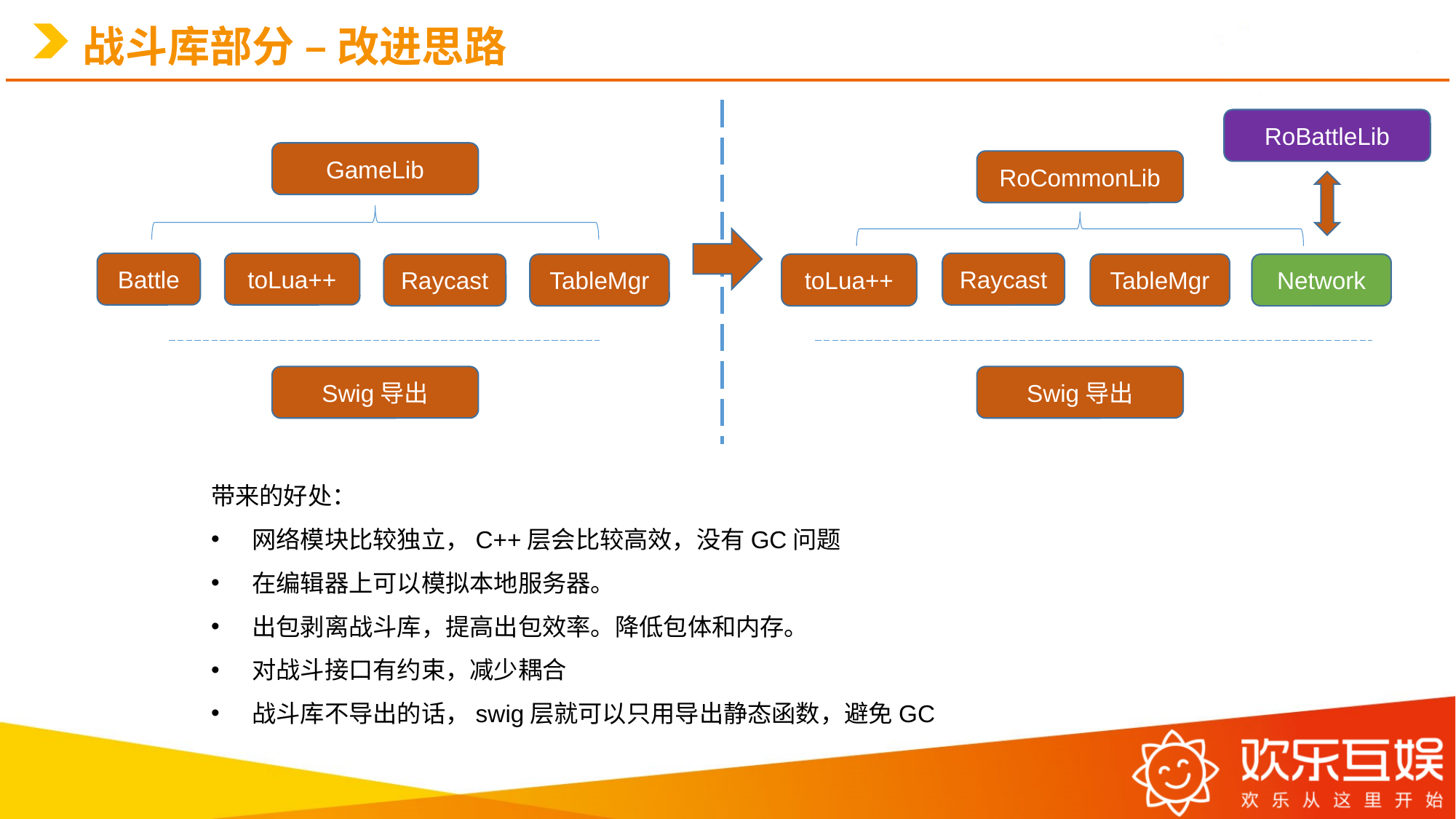

# 战斗库部分 – 改进思路
RoBattleLib
GameLib
RoCommonLib

Battle
toLua++
Raycast
Raycast
TableMgr
toLua++
TableMgr
Network
Swig导出
Swig导出
带来的好处：
网络模块比较独立，C++层会比较高效，没有GC问题
在编辑器上可以模拟本地服务器。
出包剥离战斗库，提高出包效率。降低包体和内存。
对战斗接口有约束，减少耦合
战斗库不导出的话，swig层就可以只用导出静态函数，避免GC